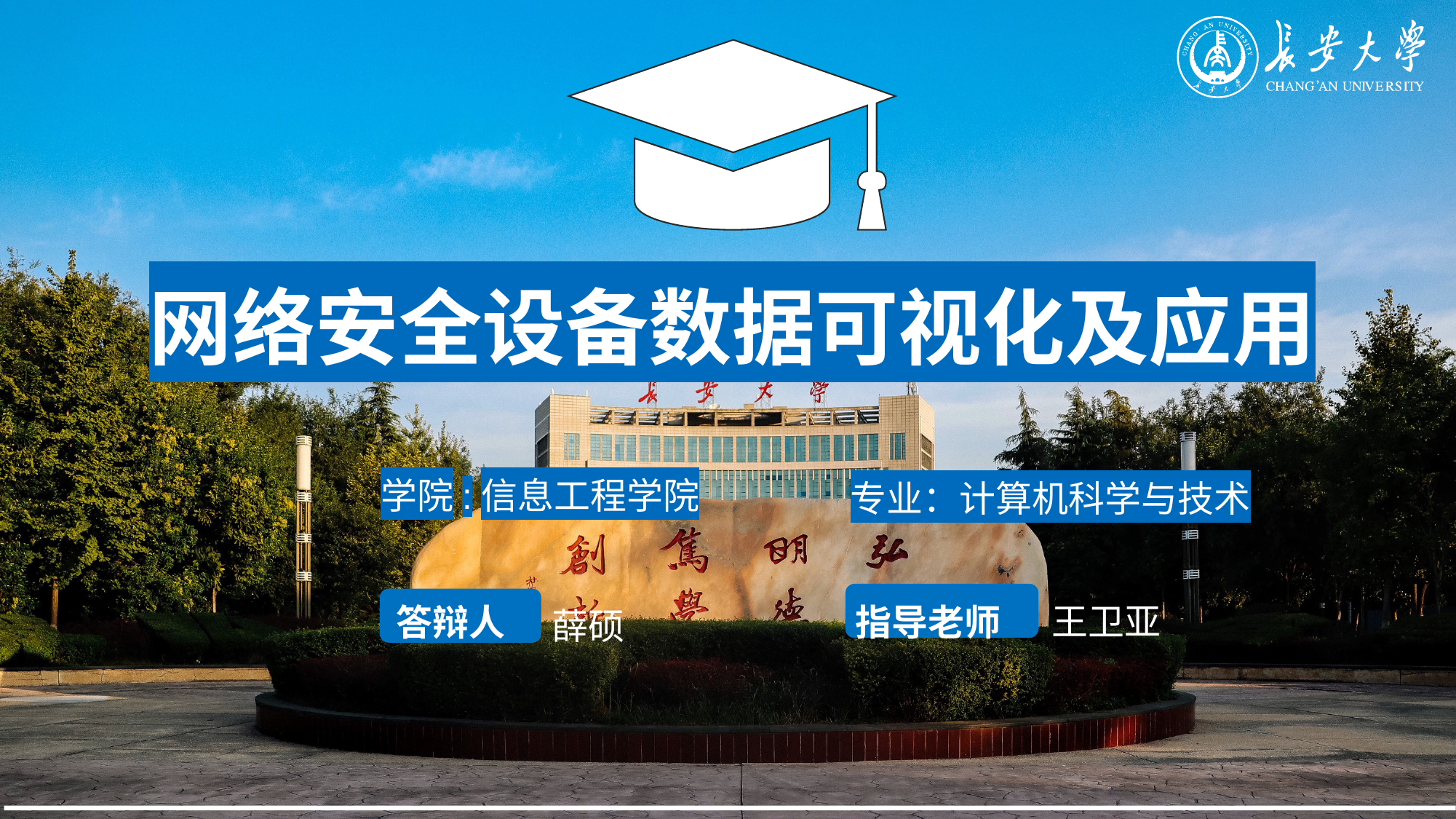

网络安全设备数据可视化及应用
学院:信息工程学院
专业：计算机科学与技术
王卫亚
指导老师
答辩人
薛硕